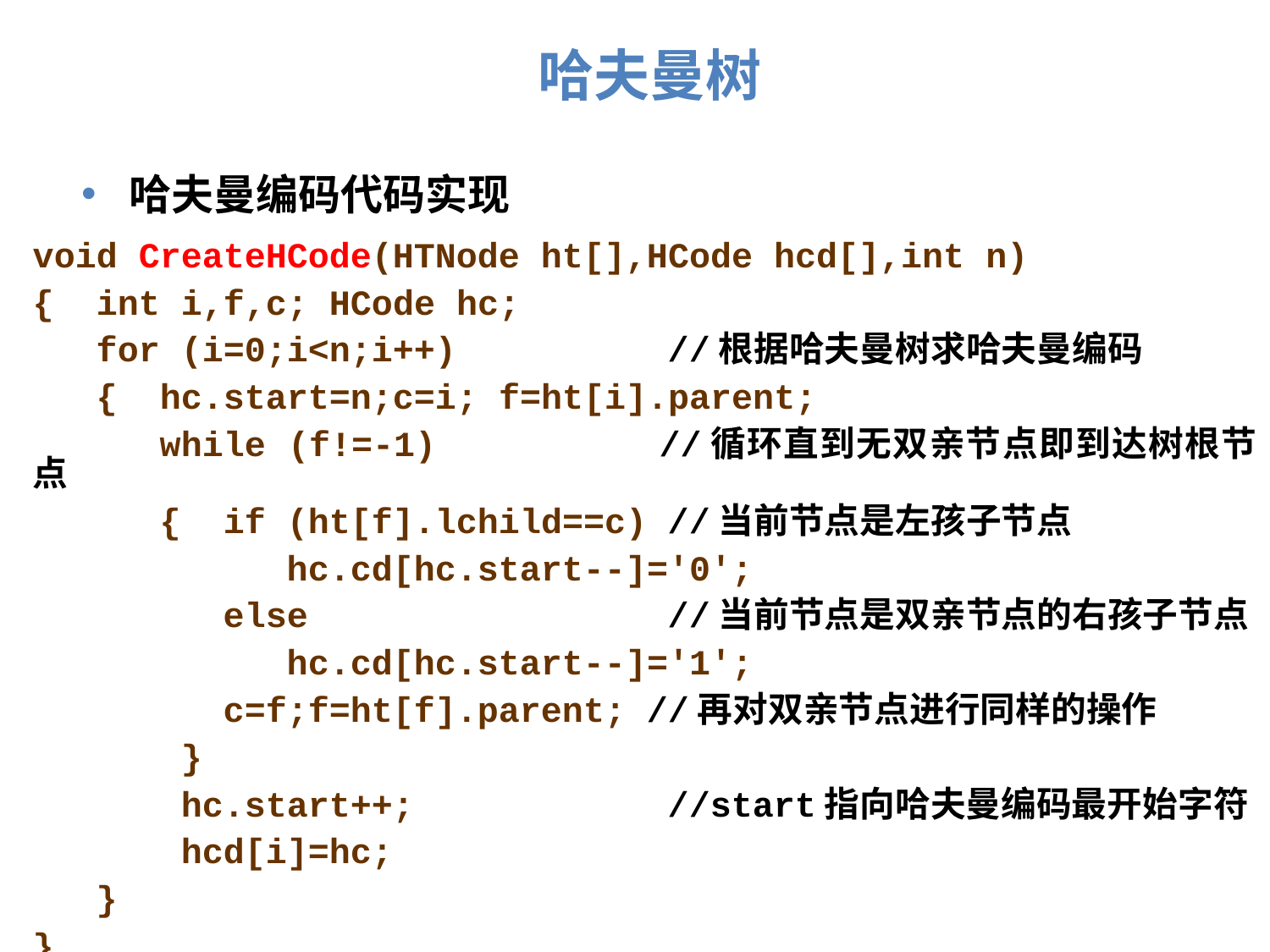

# 哈夫曼树
哈夫曼编码代码实现
void CreateHCode(HTNode ht[],HCode hcd[],int n)
{  int i,f,c; HCode hc;
   for (i=0;i<n;i++)		//根据哈夫曼树求哈夫曼编码
   {  hc.start=n;c=i; f=ht[i].parent;
	while (f!=-1)          //循环直到无双亲节点即到达树根节点
	{  if (ht[f].lchild==c)	//当前节点是左孩子节点
	      hc.cd[hc.start--]='0';
	   else	  		//当前节点是双亲节点的右孩子节点
	      hc.cd[hc.start--]='1';
	   c=f;f=ht[f].parent; //再对双亲节点进行同样的操作
 	 }
	 hc.start++;		//start指向哈夫曼编码最开始字符
       hcd[i]=hc;
   }
}